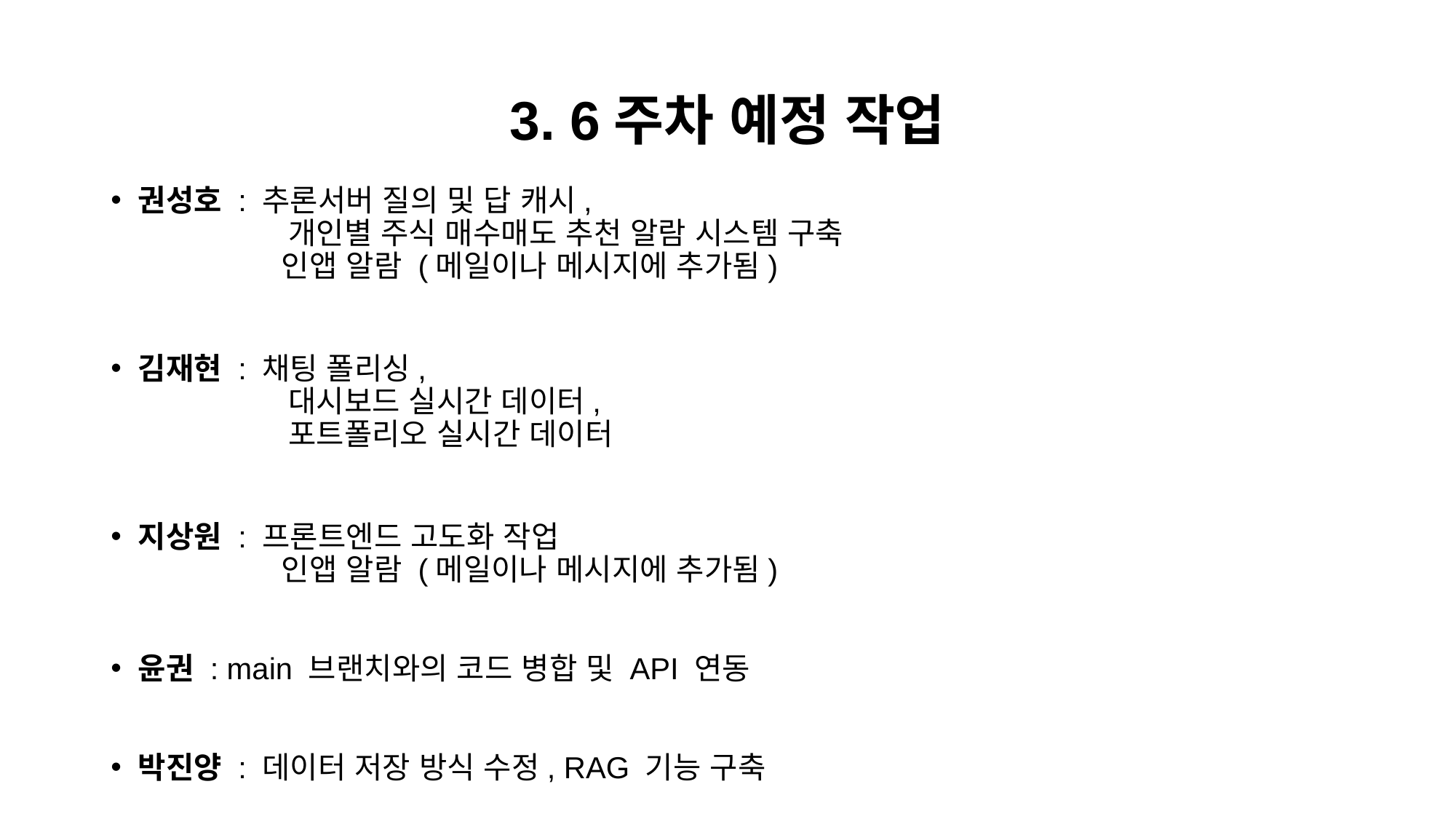

# 3. 6주차 예정 작업
권성호 : 추론서버 질의 및 답 캐시,
	    개인별 주식 매수매도 추천 알람 시스템 구축
	    인앱 알람 (메일이나 메시지에 추가됨)

김재현 : 채팅 폴리싱,
	    대시보드 실시간 데이터,
	    포트폴리오 실시간 데이터

지상원 : 프론트엔드 고도화 작업
	    인앱 알람 (메일이나 메시지에 추가됨)

윤권 : main 브랜치와의 코드 병합 및 API 연동

박진양 : 데이터 저장 방식 수정, RAG 기능 구축